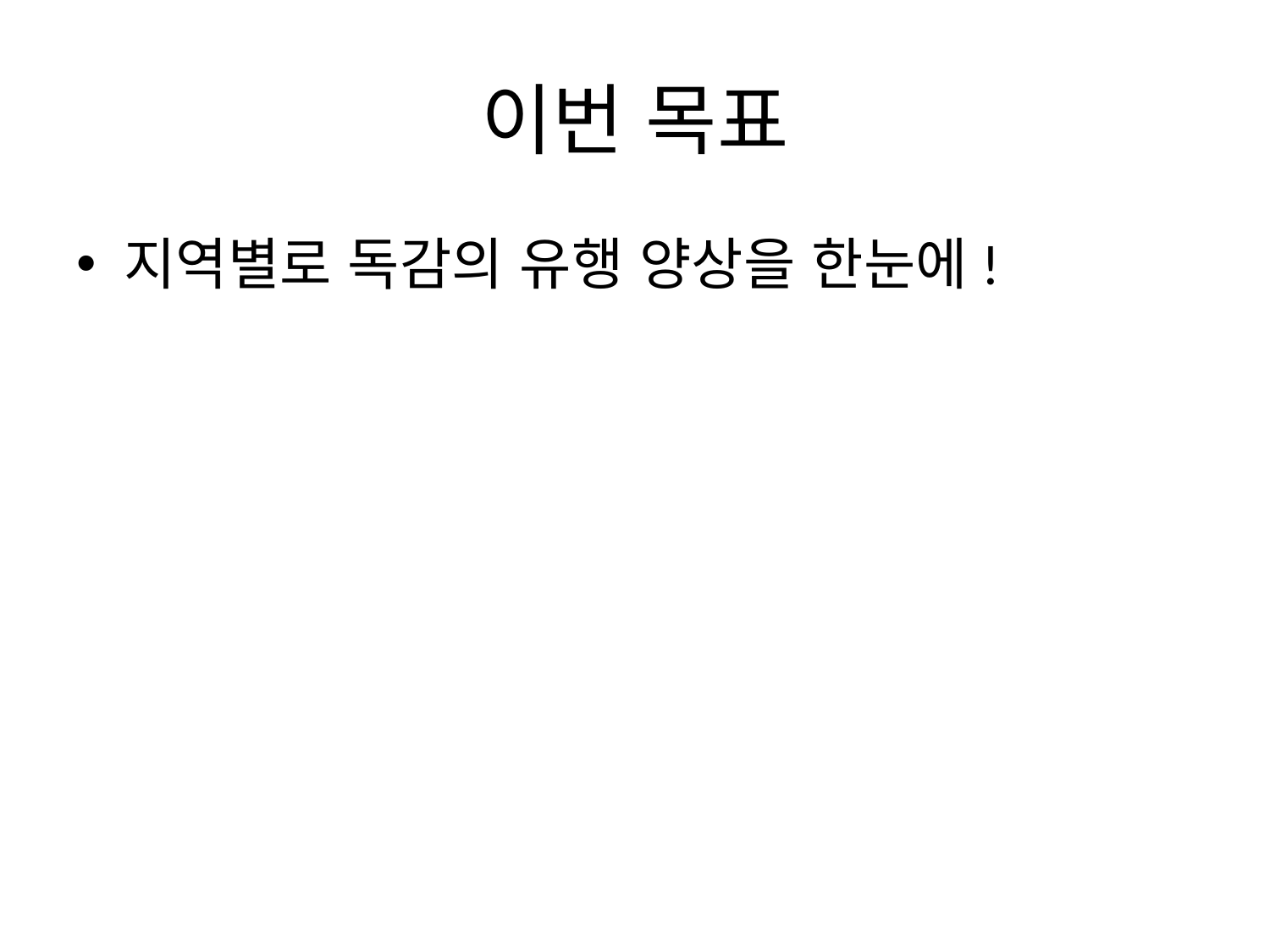

# 이번 목표
지역별로 독감의 유행 양상을 한눈에!